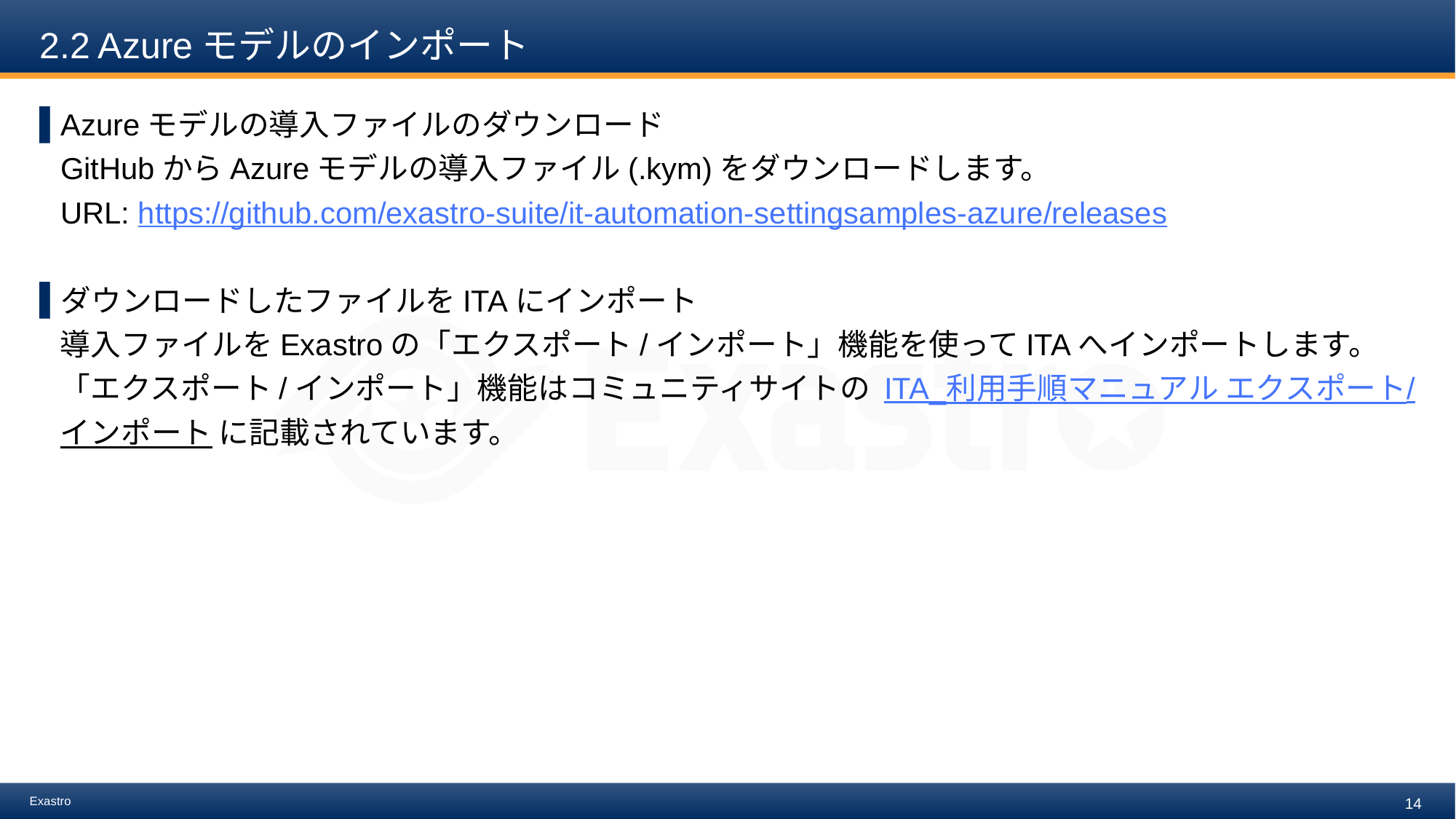

# 2.2 Azureモデルのインポート
Azureモデルの導入ファイルのダウンロード
GitHubからAzureモデルの導入ファイル(.kym)をダウンロードします。
URL: https://github.com/exastro-suite/it-automation-settingsamples-azure/releases

ダウンロードしたファイルをITAにインポート
導入ファイルをExastroの「エクスポート/インポート」機能を使ってITAへインポートします。
「エクスポート/インポート」機能はコミュニティサイトの ITA_利用手順マニュアル エクスポート/インポート に記載されています。